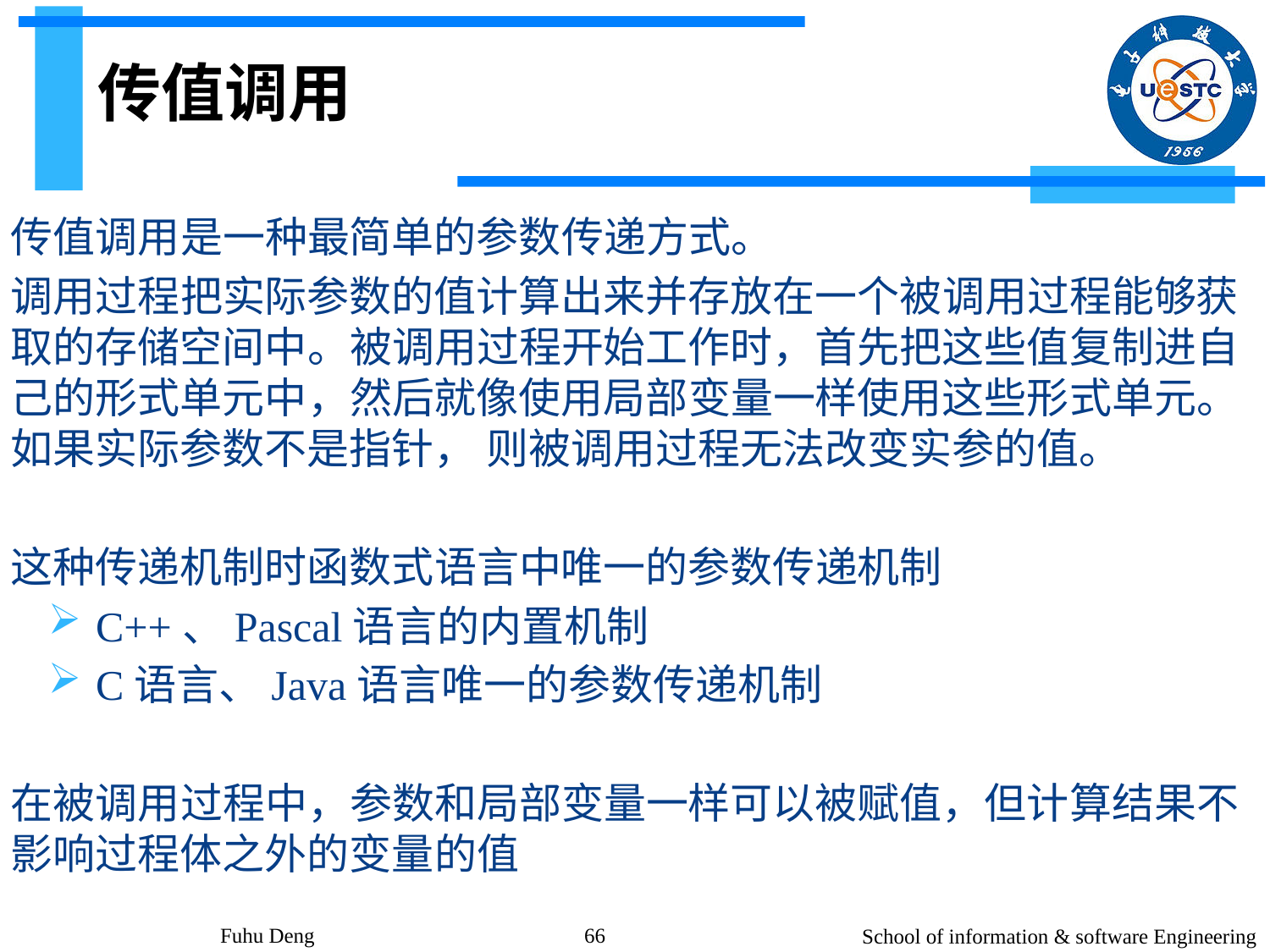

# 传值调用
传值调用是一种最简单的参数传递方式。
调用过程把实际参数的值计算出来并存放在一个被调用过程能够获取的存储空间中。被调用过程开始工作时，首先把这些值复制进自己的形式单元中，然后就像使用局部变量一样使用这些形式单元。如果实际参数不是指针， 则被调用过程无法改变实参的值。

这种传递机制时函数式语言中唯一的参数传递机制
C++、Pascal语言的内置机制
C语言、Java语言唯一的参数传递机制

在被调用过程中，参数和局部变量一样可以被赋值，但计算结果不影响过程体之外的变量的值
Fuhu Deng
66
School of information & software Engineering